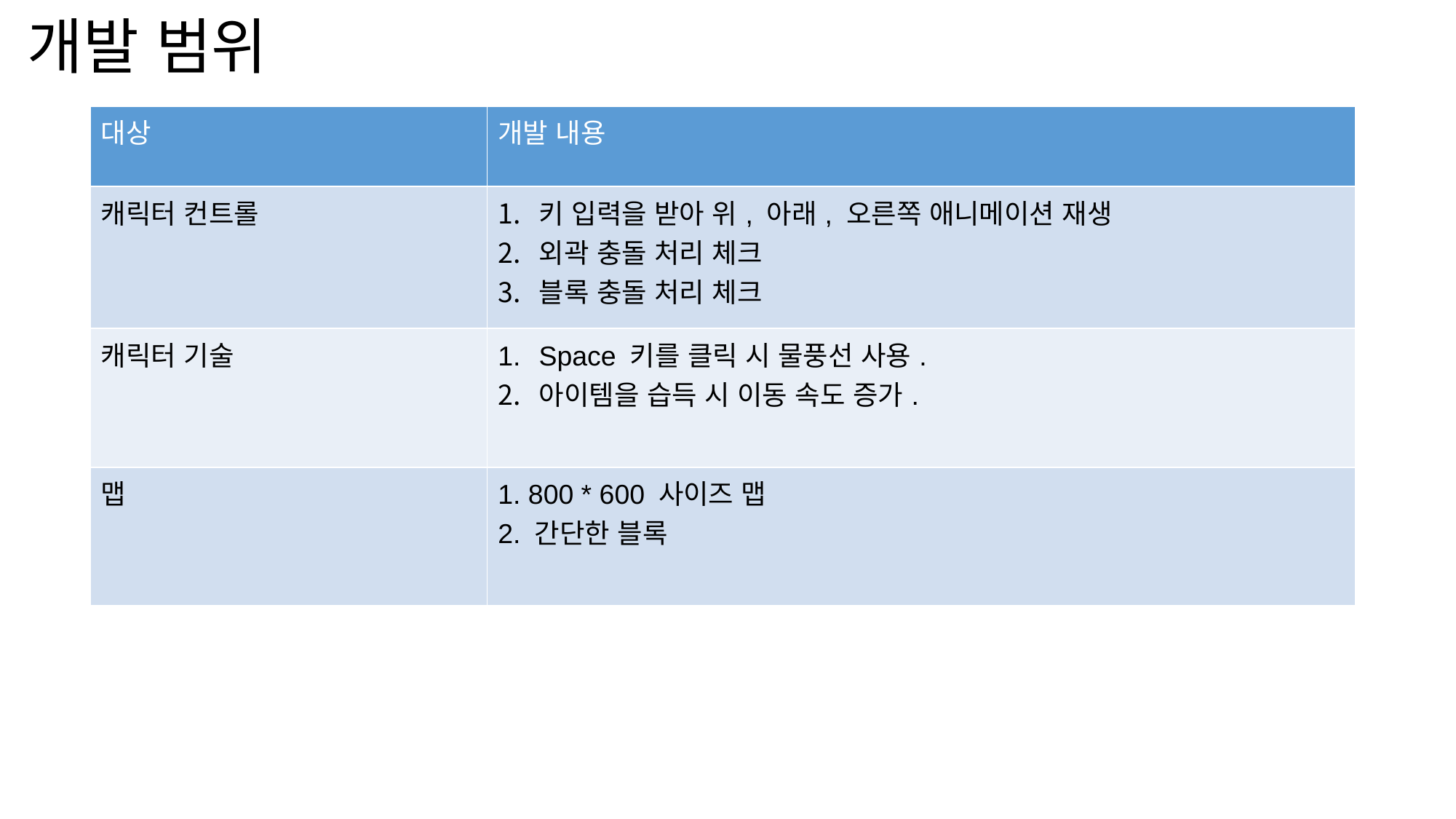

개발 범위

| 대상 | 개발 내용 |
| --- | --- |
| 캐릭터 컨트롤 | 키 입력을 받아 위, 아래, 오른쪽 애니메이션 재생 외곽 충돌 처리 체크 블록 충돌 처리 체크 |
| 캐릭터 기술 | Space 키를 클릭 시 물풍선 사용. 아이템을 습득 시 이동 속도 증가. |
| 맵 | 1. 800 \* 600 사이즈 맵 2. 간단한 블록 |